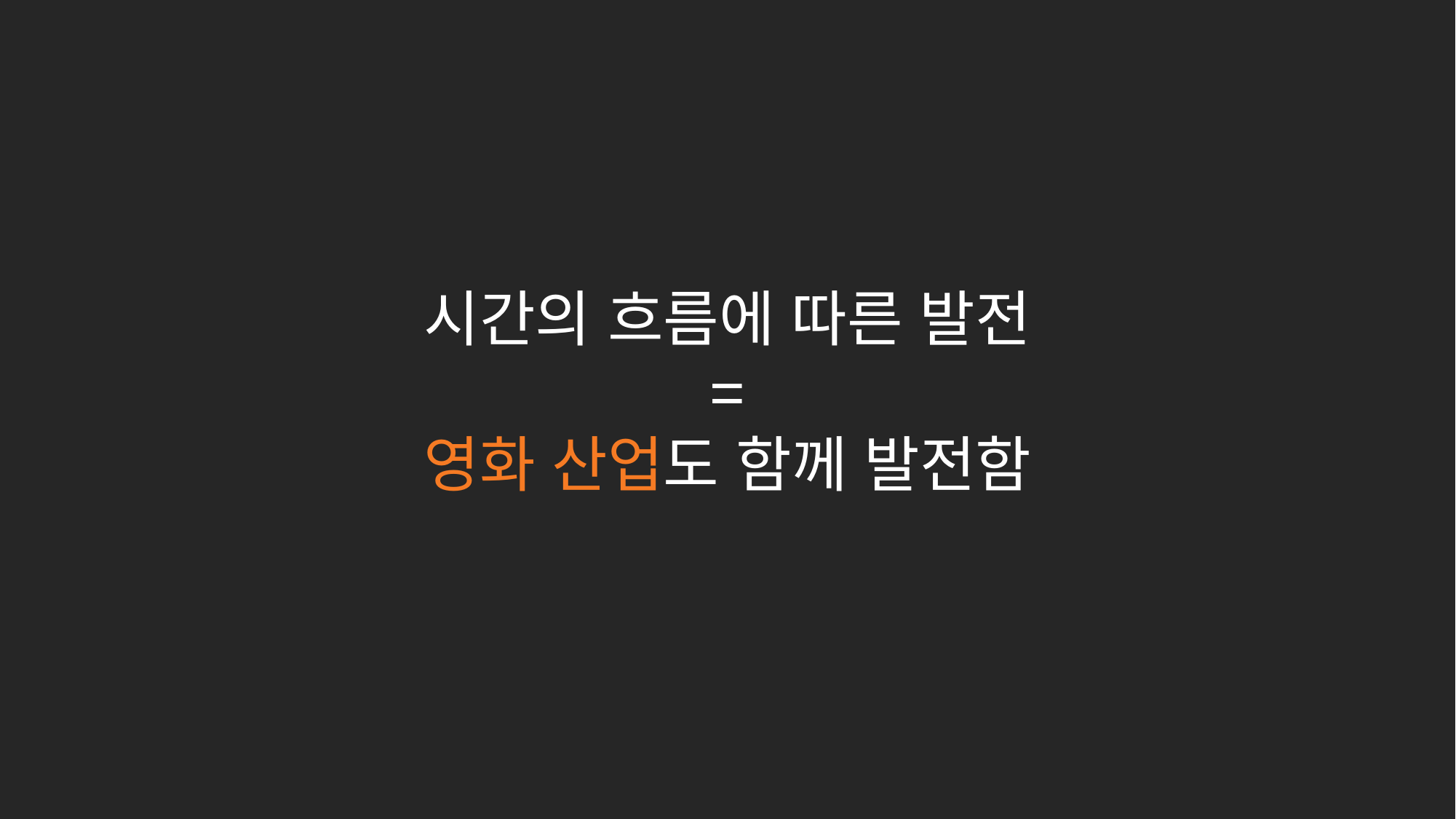

시간의 흐름에 따른 발전
=
영화 산업도 함께 발전함